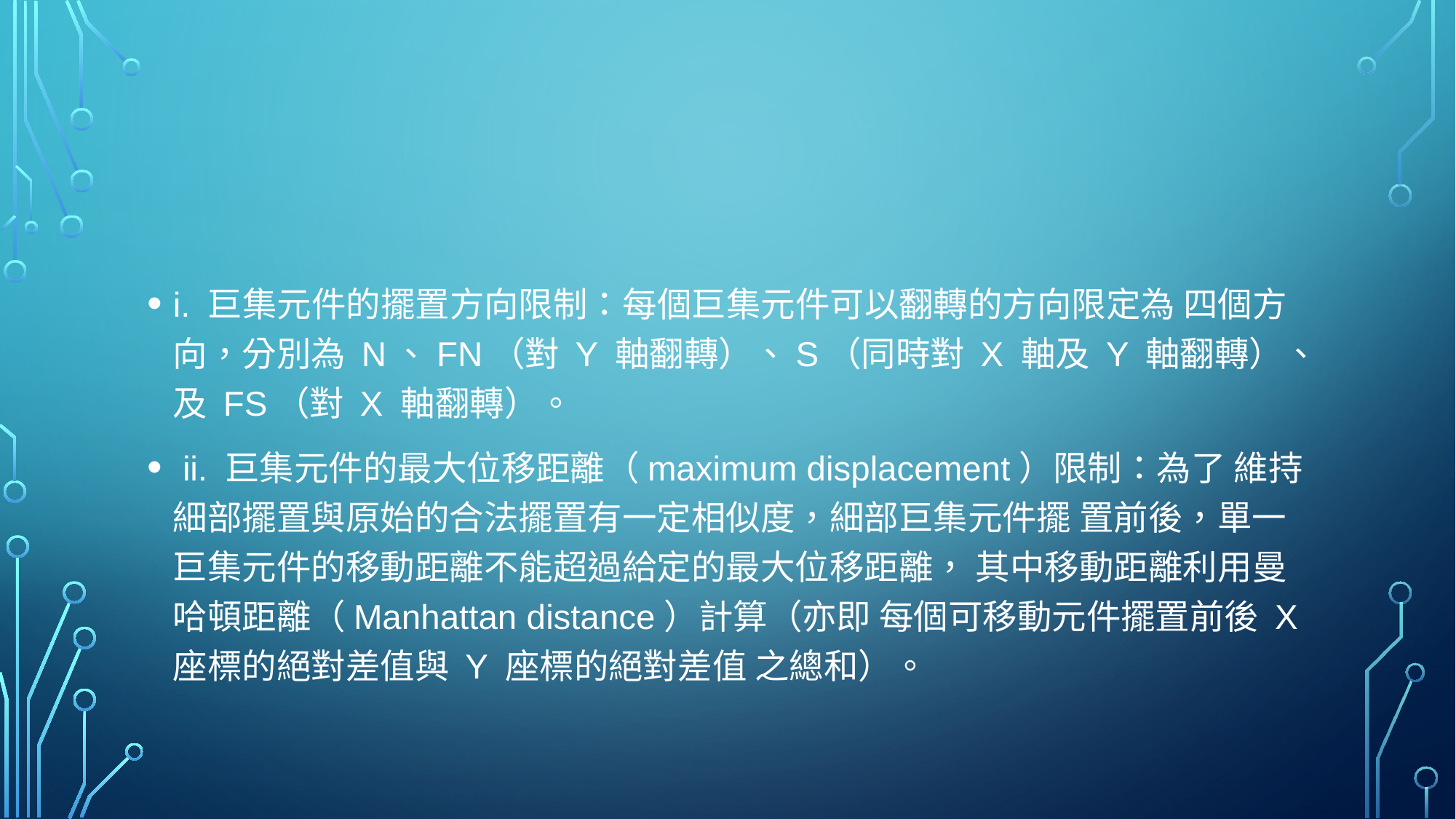

#
i. 巨集元件的擺置方向限制：每個巨集元件可以翻轉的方向限定為 四個方向，分別為 N、FN（對 Y 軸翻轉）、S（同時對 X 軸及 Y 軸翻轉）、及 FS（對 X 軸翻轉）。
 ii. 巨集元件的最大位移距離（maximum displacement）限制：為了 維持細部擺置與原始的合法擺置有一定相似度，細部巨集元件擺 置前後，單一巨集元件的移動距離不能超過給定的最大位移距離， 其中移動距離利用曼哈頓距離（Manhattan distance）計算（亦即 每個可移動元件擺置前後 X 座標的絕對差值與 Y 座標的絕對差值 之總和）。